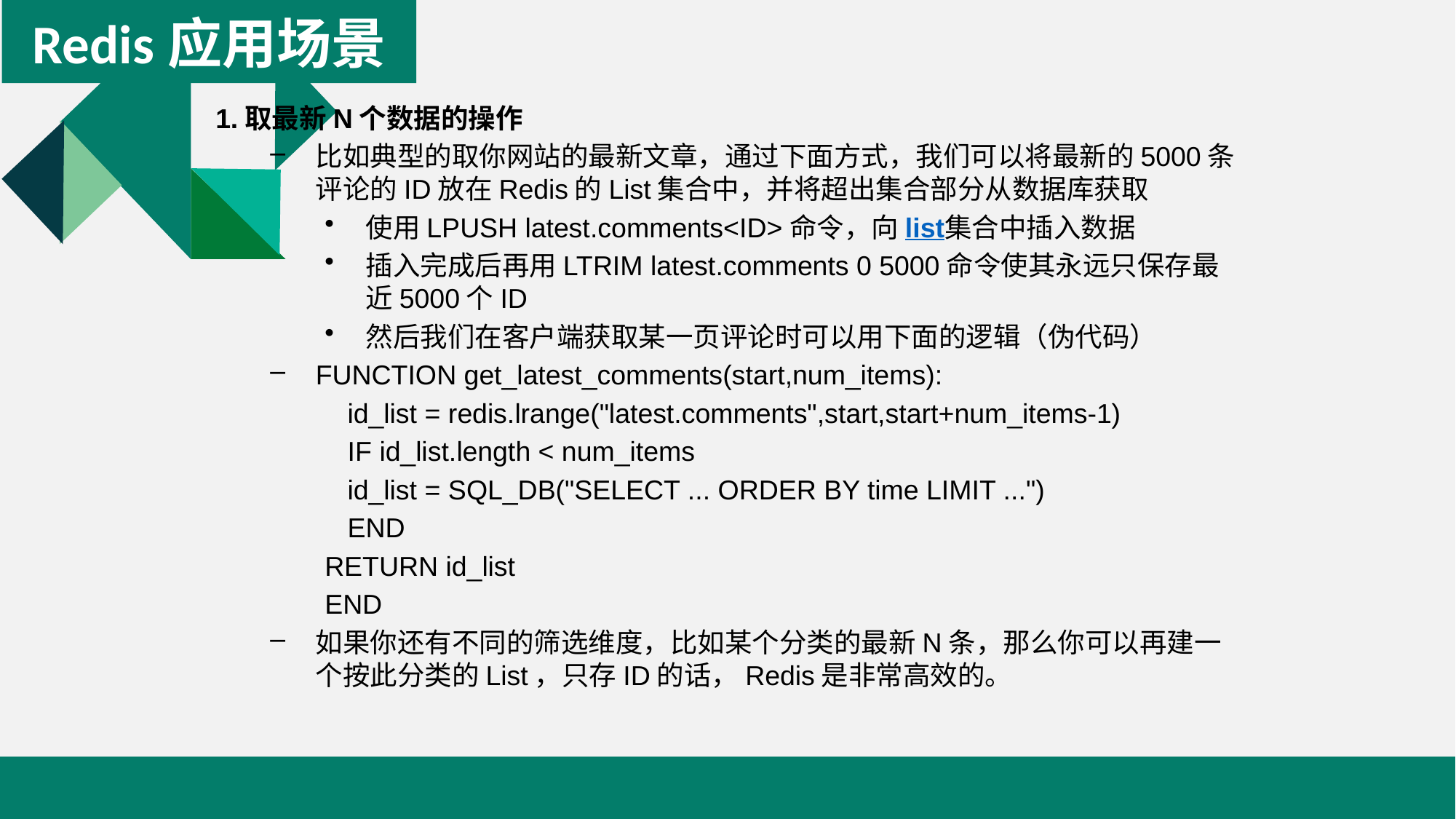

Redis应用场景
1.取最新N个数据的操作
比如典型的取你网站的最新文章，通过下面方式，我们可以将最新的5000条评论的ID放在Redis的List集合中，并将超出集合部分从数据库获取
使用LPUSH latest.comments<ID>命令，向list集合中插入数据
插入完成后再用LTRIM latest.comments 0 5000命令使其永远只保存最近5000个ID
然后我们在客户端获取某一页评论时可以用下面的逻辑（伪代码）
FUNCTION get_latest_comments(start,num_items):
   id_list = redis.lrange("latest.comments",start,start+num_items-1)
   IF id_list.length < num_items
   id_list = SQL_DB("SELECT ... ORDER BY time LIMIT ...")
   END
RETURN id_list
END
如果你还有不同的筛选维度，比如某个分类的最新N条，那么你可以再建一个按此分类的List，只存ID的话，Redis是非常高效的。